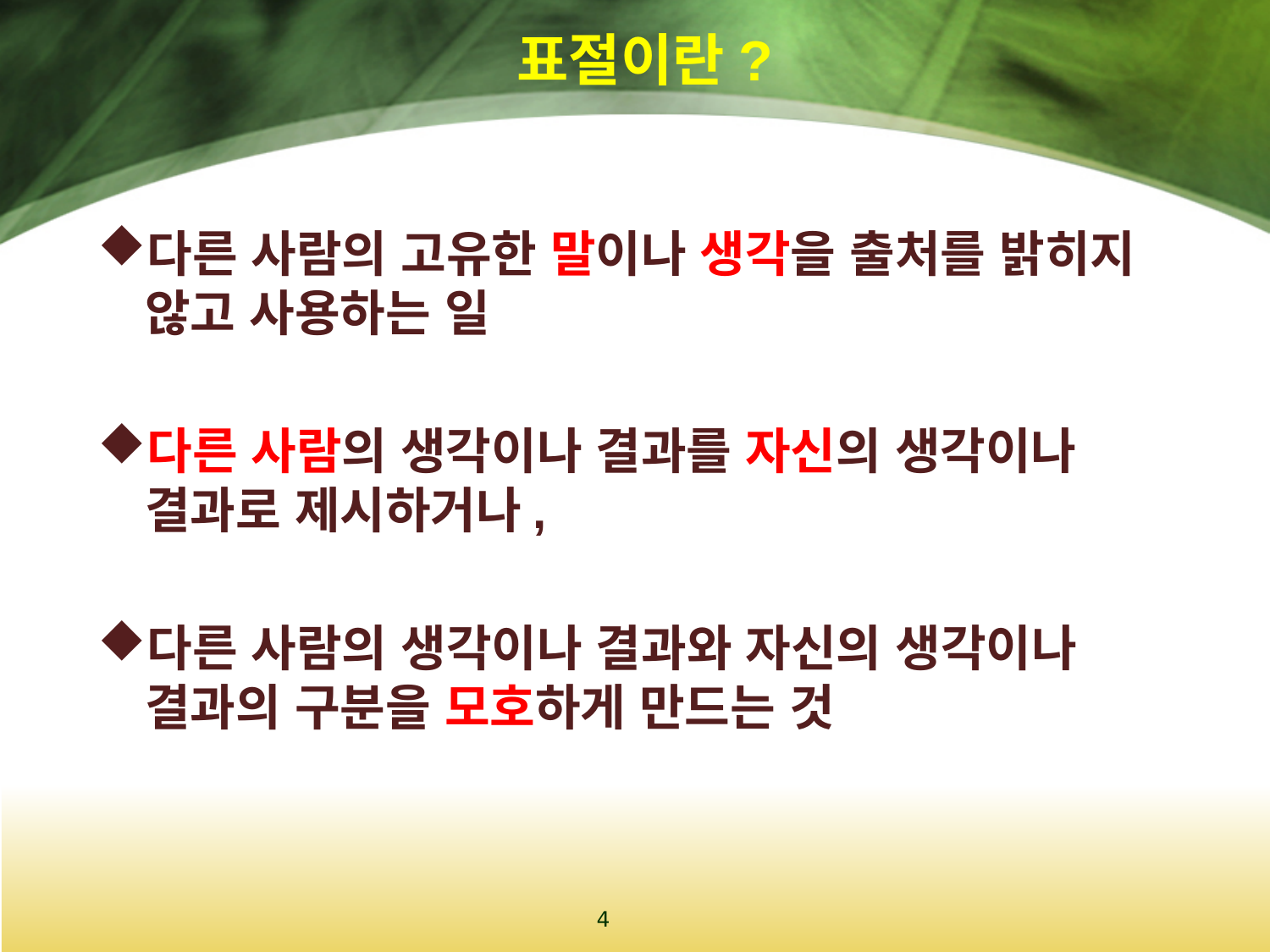

# 표절이란?
다른 사람의 고유한 말이나 생각을 출처를 밝히지 않고 사용하는 일

다른 사람의 생각이나 결과를 자신의 생각이나 결과로 제시하거나,

다른 사람의 생각이나 결과와 자신의 생각이나 결과의 구분을 모호하게 만드는 것

4